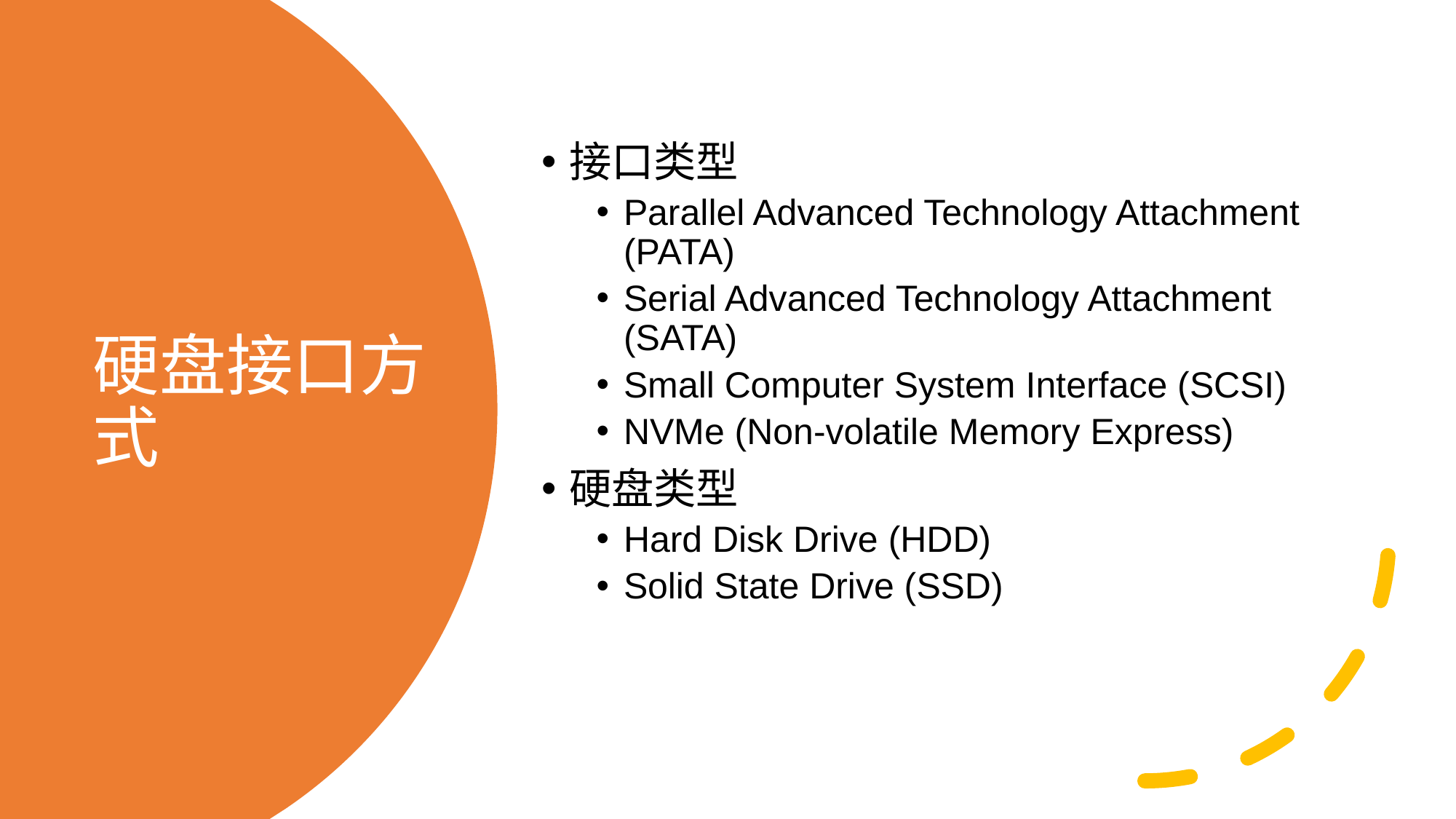

接口类型
Parallel Advanced Technology Attachment (PATA)
Serial Advanced Technology Attachment (SATA)
Small Computer System Interface (SCSI)
NVMe (Non-volatile Memory Express)
硬盘类型
Hard Disk Drive (HDD)
Solid State Drive (SSD)

# 硬盘接口方式